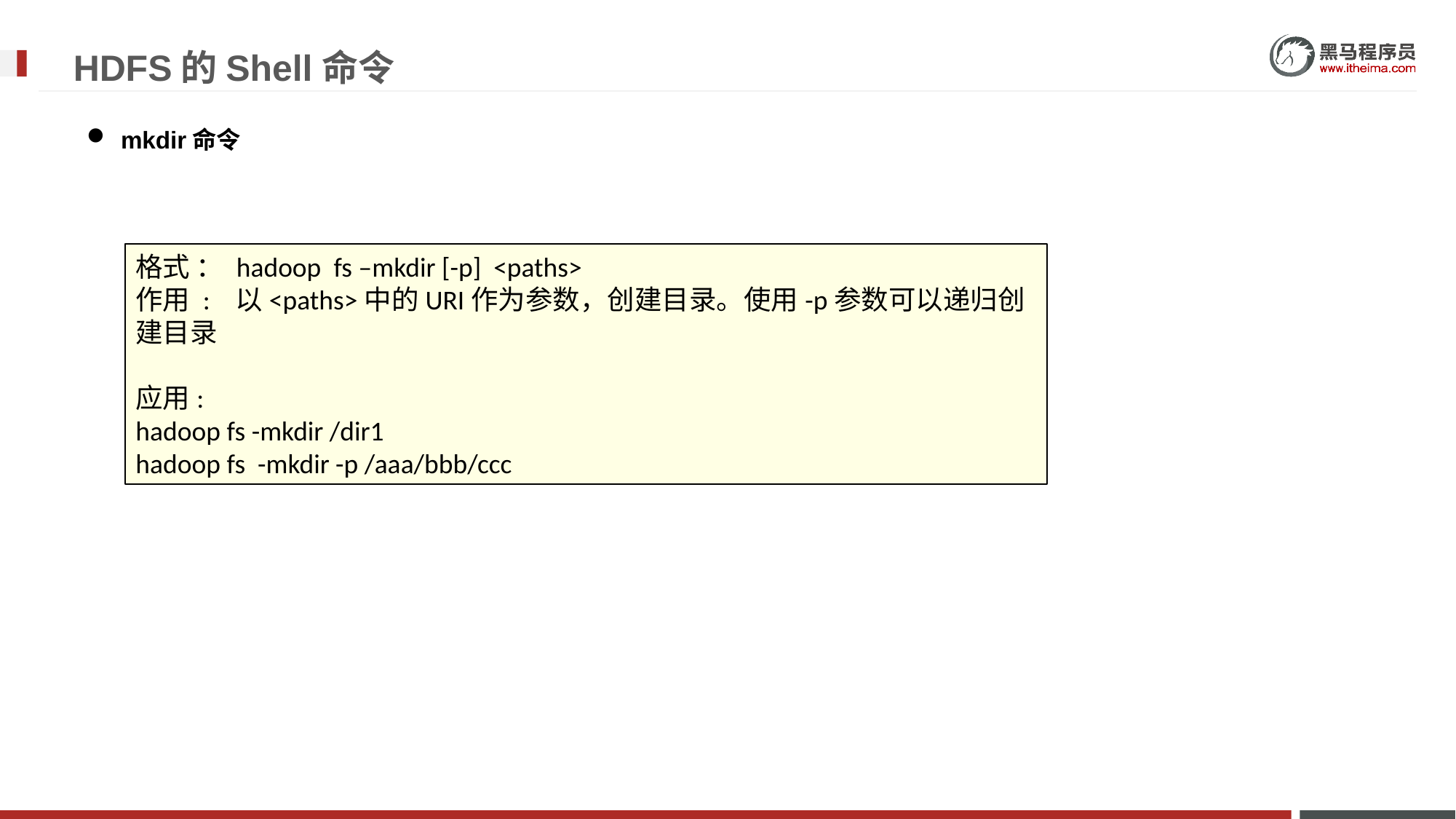

# HDFS的Shell命令
mkdir命令
格式 ： hadoop  fs –mkdir [-p]  <paths>
作用 :   以<paths>中的URI作为参数，创建目录。使用-p参数可以递归创建目录

应用:
hadoop fs -mkdir /dir1
hadoop fs  -mkdir -p /aaa/bbb/ccc